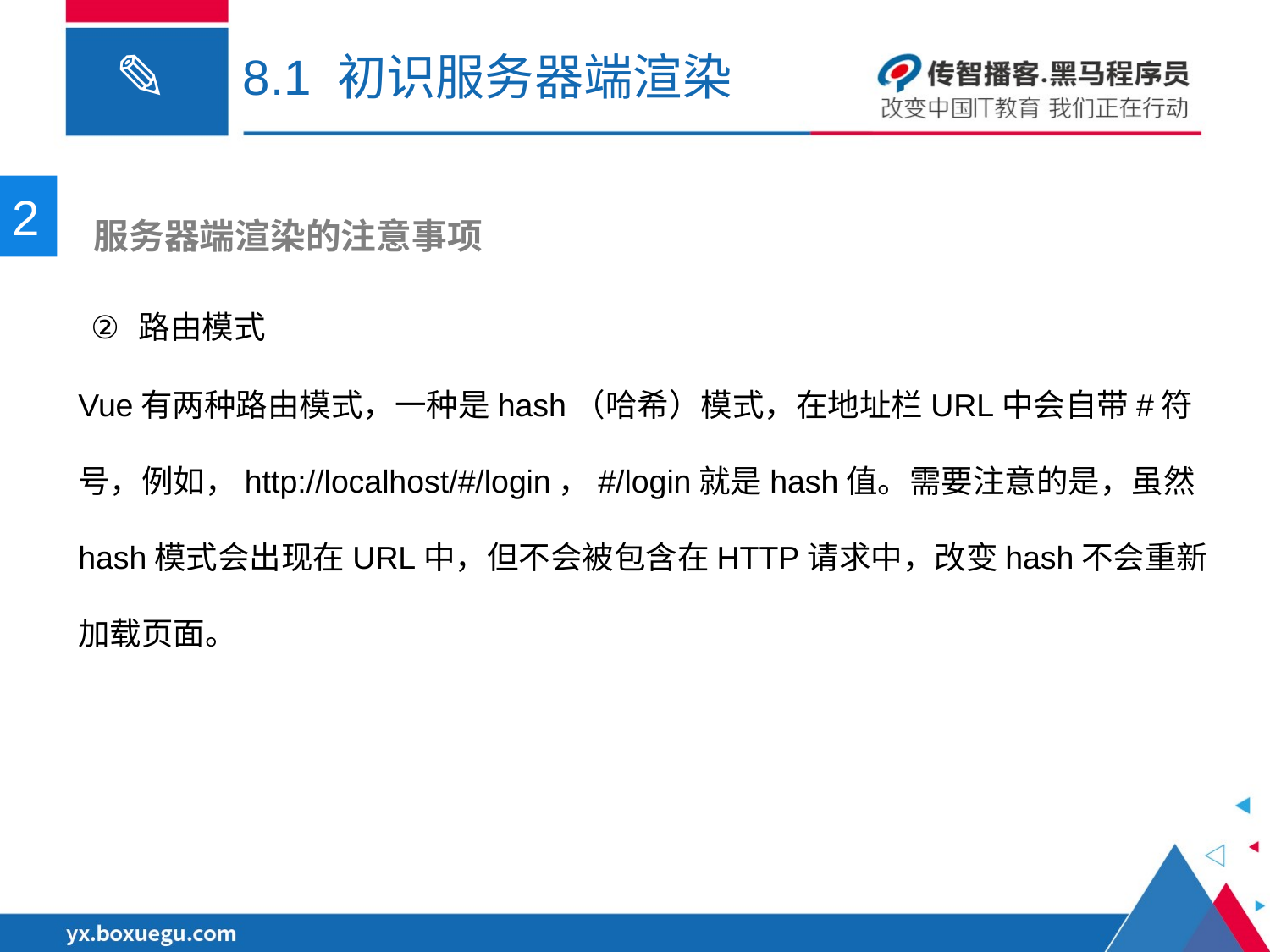

# 8.1 初识服务器端渲染

2
  服务器端渲染的注意事项
路由模式
Vue有两种路由模式，一种是hash（哈希）模式，在地址栏URL中会自带#符号，例如，http://localhost/#/login，#/login就是hash值。需要注意的是，虽然hash模式会出现在URL中，但不会被包含在HTTP请求中，改变hash不会重新加载页面。